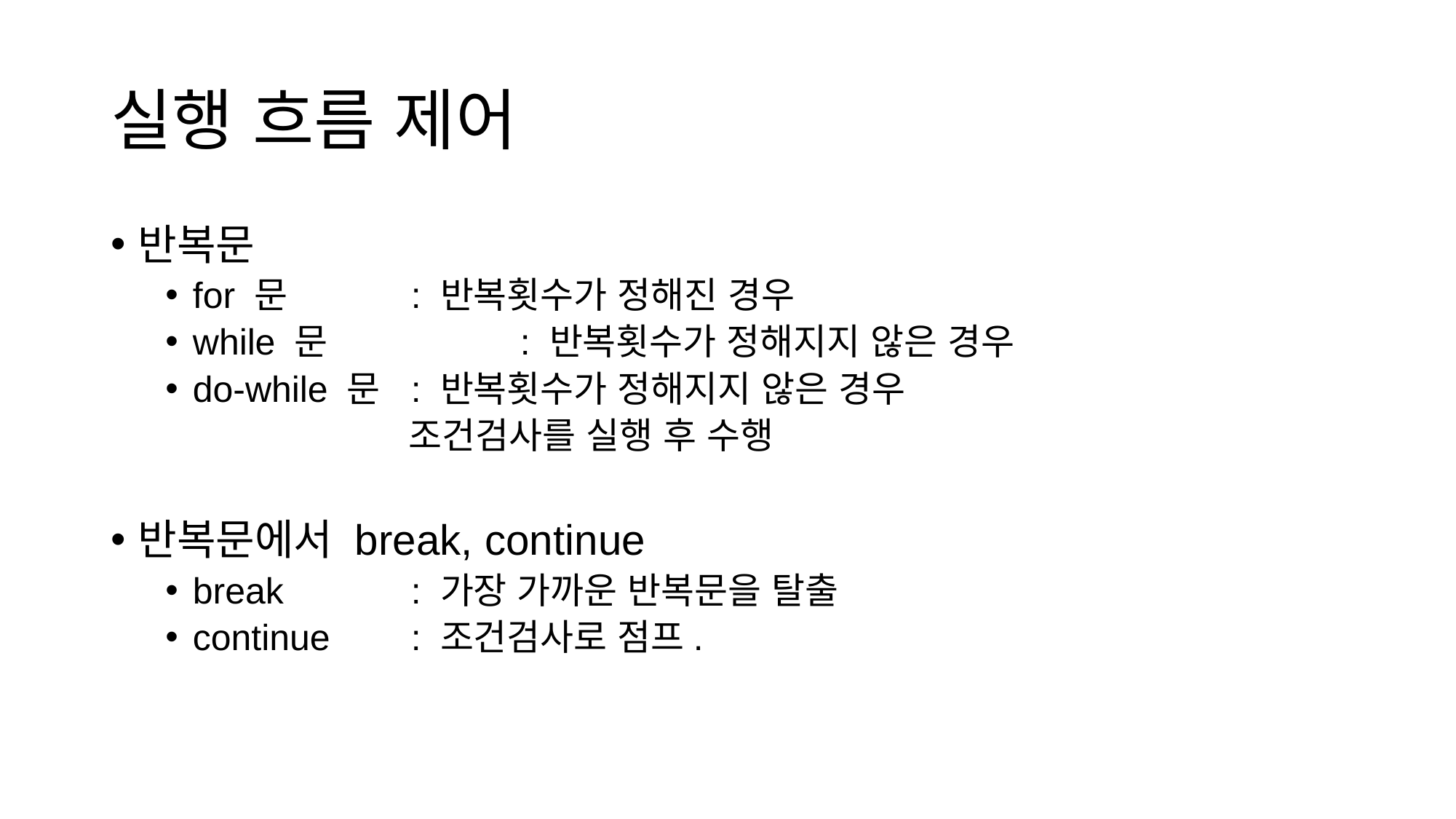

# 실행 흐름 제어
반복문
for 문		: 반복횟수가 정해진 경우
while 문		: 반복횟수가 정해지지 않은 경우
do-while 문	: 반복횟수가 정해지지 않은 경우
                       조건검사를 실행 후 수행

반복문에서 break, continue
break		: 가장 가까운 반복문을 탈출
continue	: 조건검사로 점프.